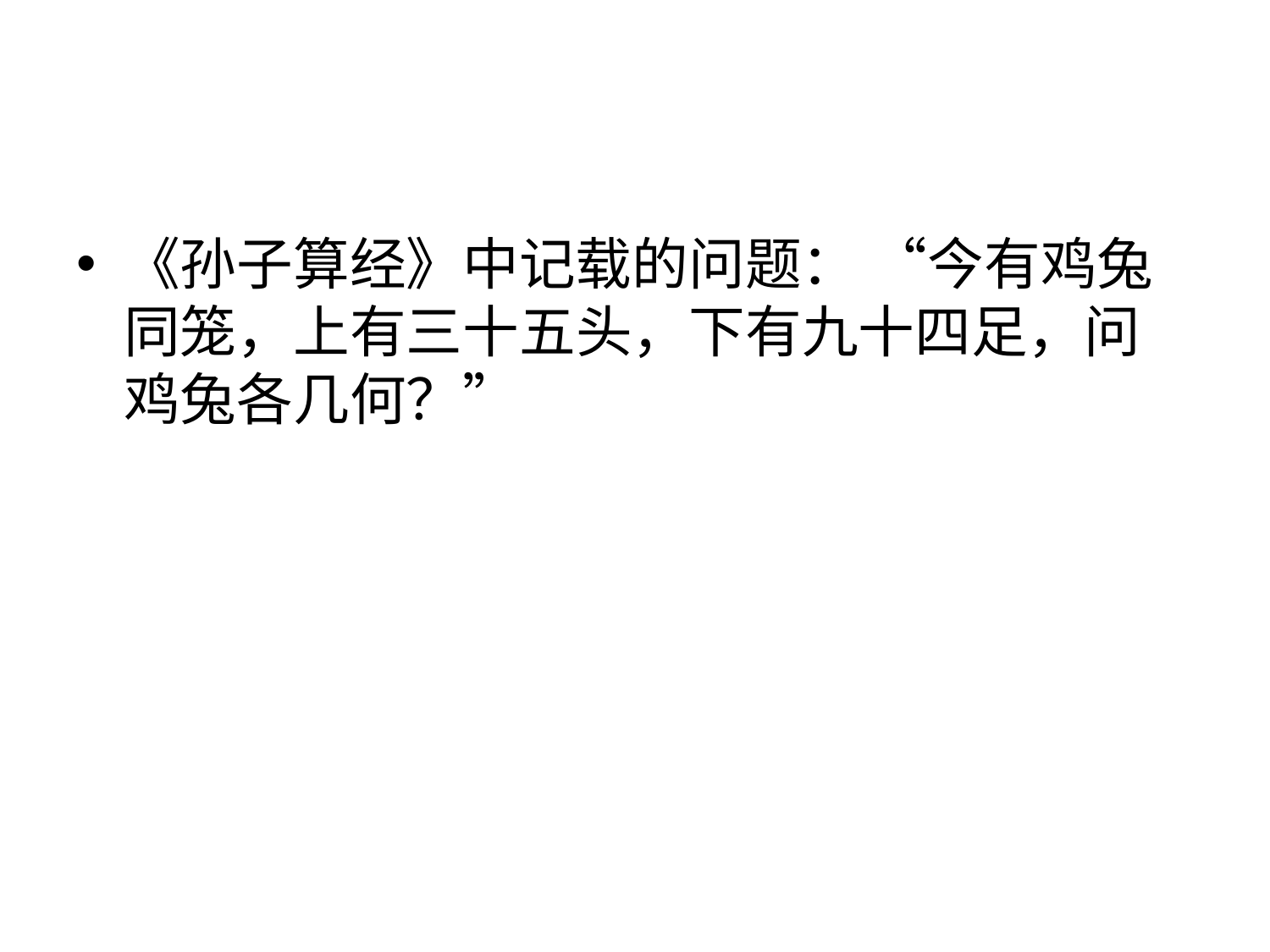

#
《孙子算经》中记载的问题： “今有鸡兔同笼，上有三十五头，下有九十四足，问鸡兔各几何？”